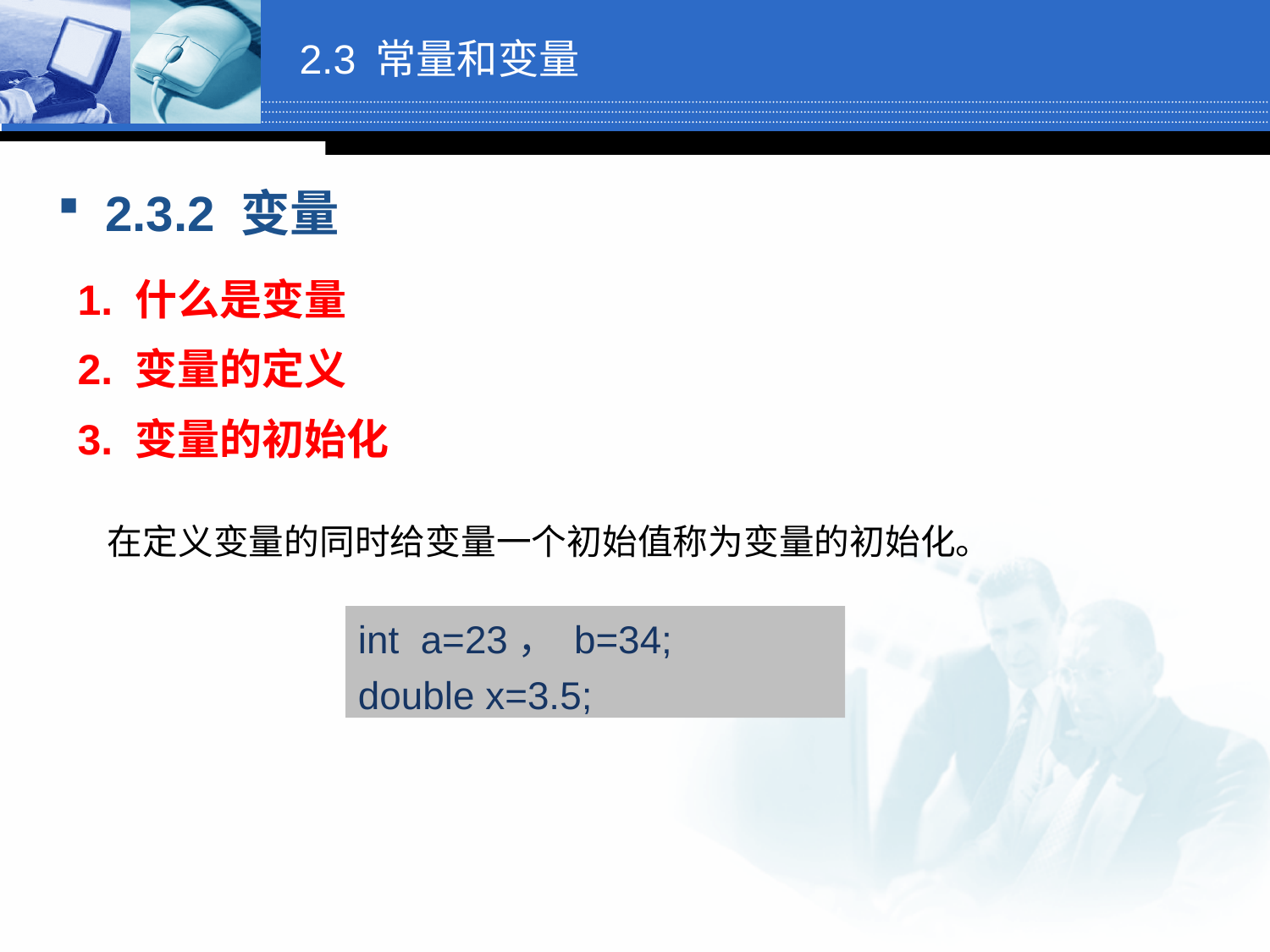

# 2.3 常量和变量
2.3.2 变量
1. 什么是变量
2. 变量的定义
3. 变量的初始化
在定义变量的同时给变量一个初始值称为变量的初始化。
int  a=23， b=34;
double x=3.5;